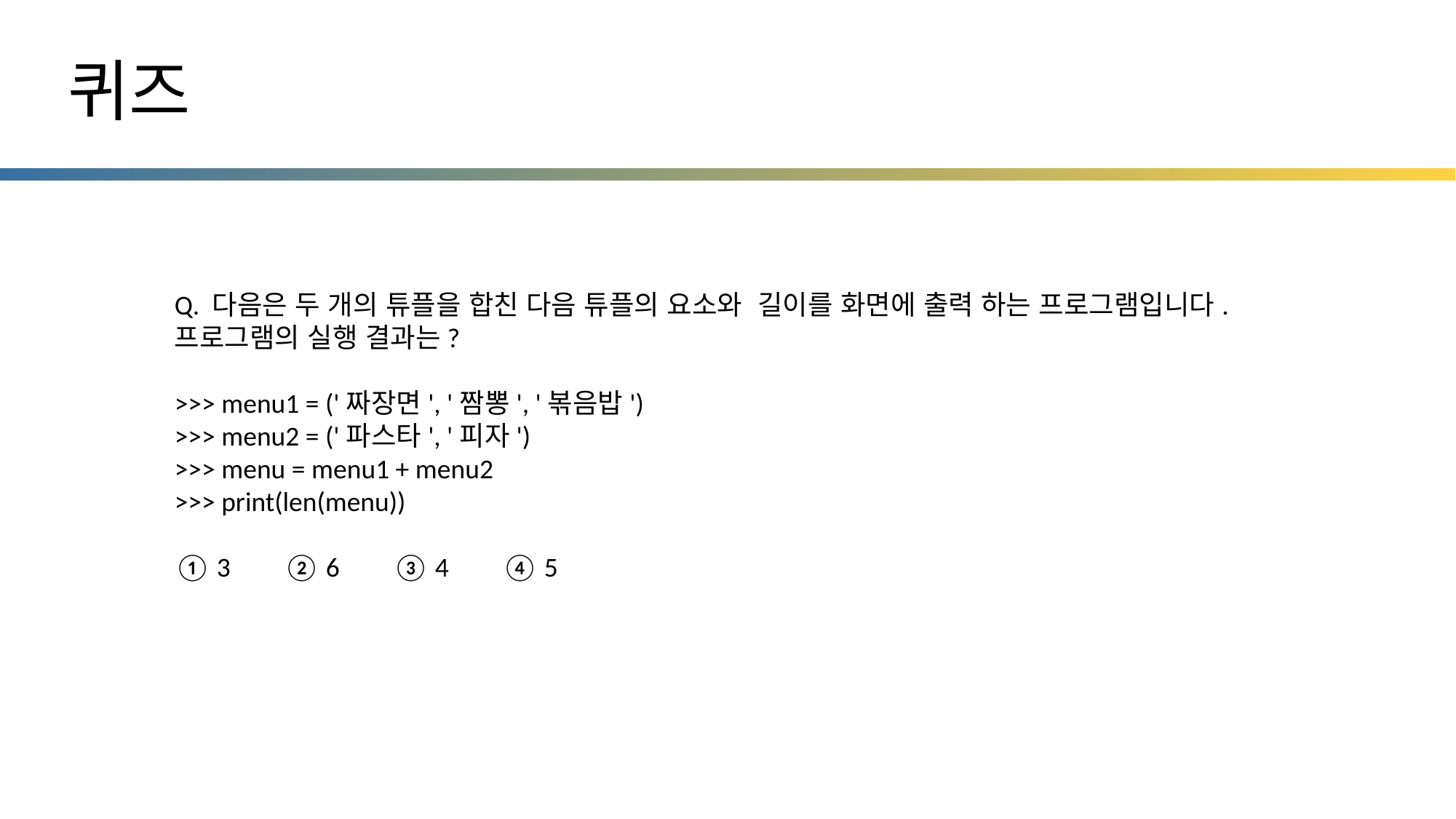

# 퀴즈
Q. 다음은 두 개의 튜플을 합친 다음 튜플의 요소와  길이를 화면에 출력 하는 프로그램입니다.  프로그램의 실행 결과는?

>>> menu1 = ('짜장면', '짬뽕', '볶음밥')
>>> menu2 = ('파스타', '피자')
>>> menu = menu1 + menu2
>>> print(len(menu))

① 3	② 6	③ 4	④ 5